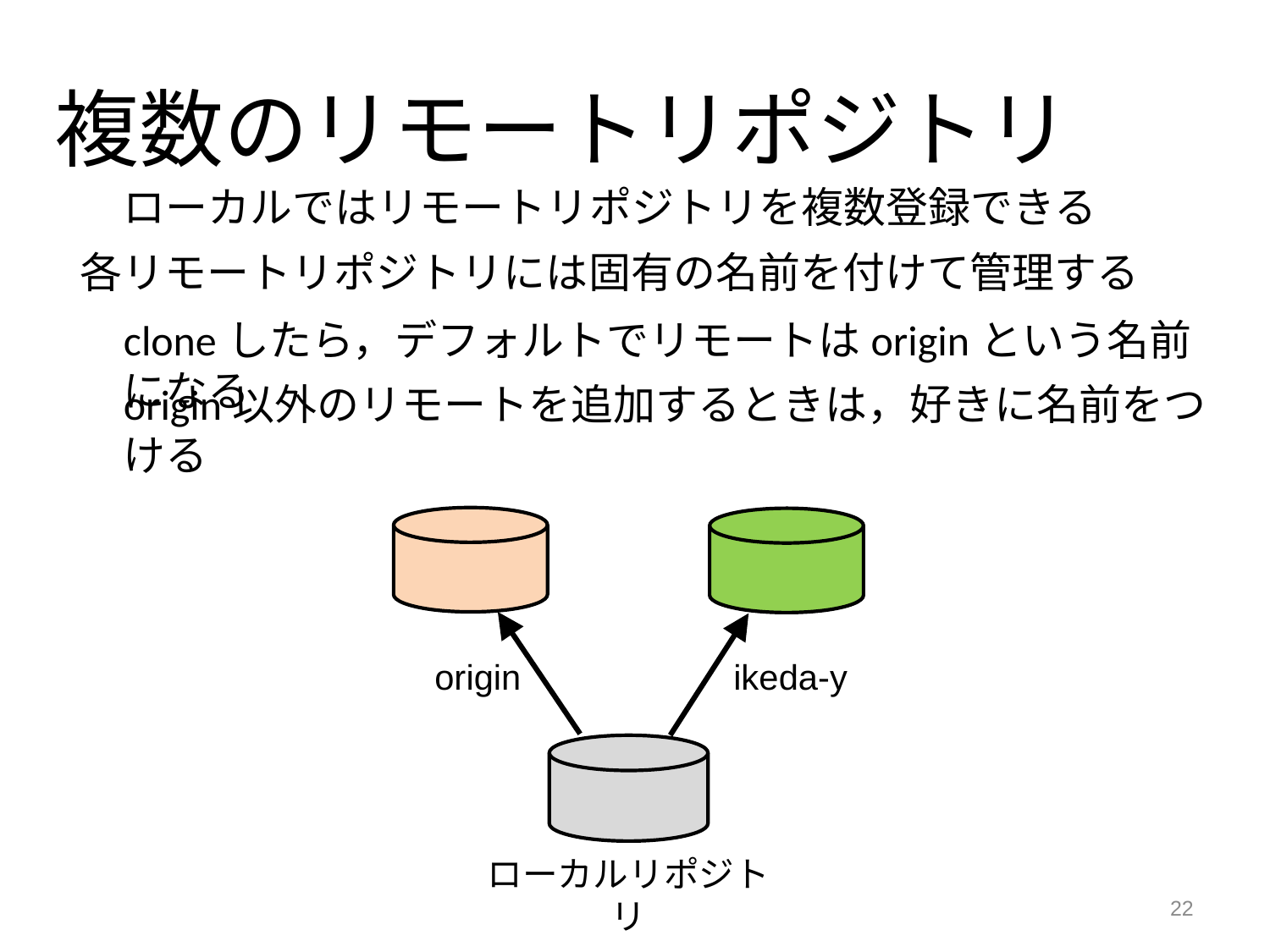

複数のリモートリポジトリ
ローカルではリモートリポジトリを複数登録できる
各リモートリポジトリには固有の名前を付けて管理する
cloneしたら，デフォルトでリモートはoriginという名前になる
origin以外のリモートを追加するときは，好きに名前をつける

origin
ikeda-y

ローカルリポジトリ
22